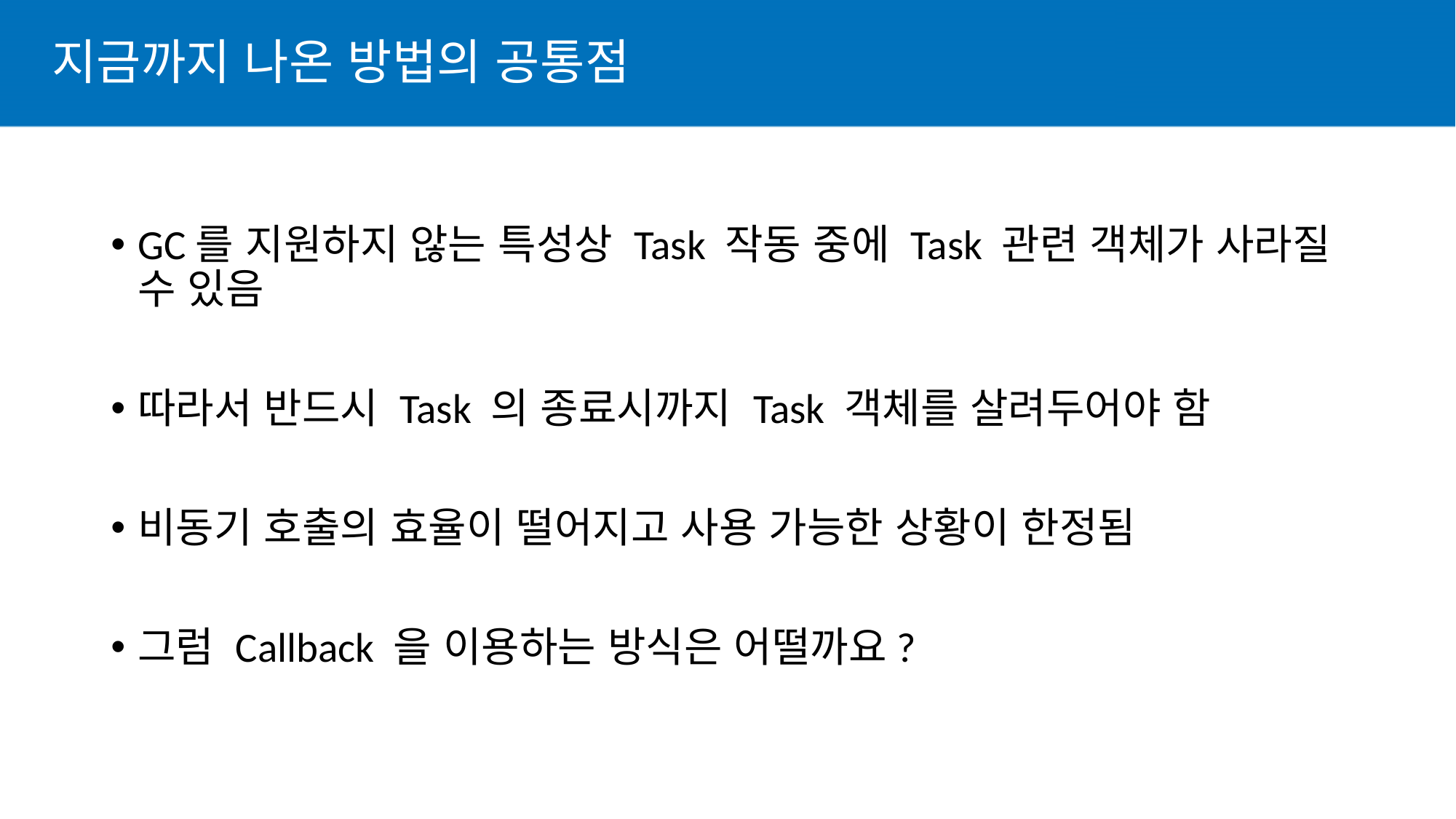

# 지금까지 나온 방법의 공통점
GC를 지원하지 않는 특성상 Task 작동 중에 Task 관련 객체가 사라질 수 있음

따라서 반드시 Task 의 종료시까지 Task 객체를 살려두어야 함

비동기 호출의 효율이 떨어지고 사용 가능한 상황이 한정됨

그럼 Callback 을 이용하는 방식은 어떨까요?